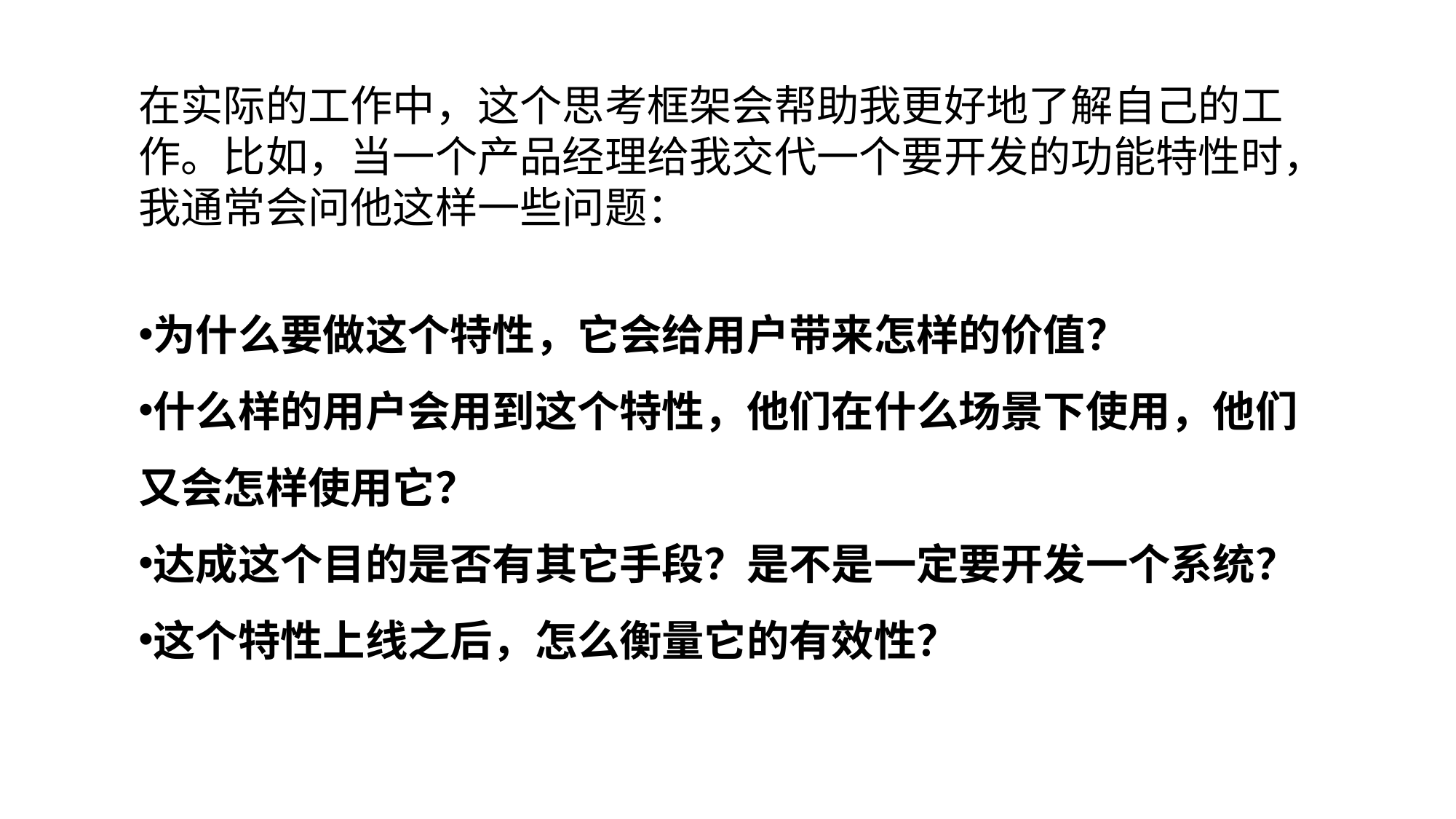

在实际的工作中，这个思考框架会帮助我更好地了解自己的工作。比如，当一个产品经理给我交代一个要开发的功能特性时，我通常会问他这样一些问题：

为什么要做这个特性，它会给用户带来怎样的价值？
什么样的用户会用到这个特性，他们在什么场景下使用，他们又会怎样使用它？
达成这个目的是否有其它手段？是不是一定要开发一个系统？
这个特性上线之后，怎么衡量它的有效性？